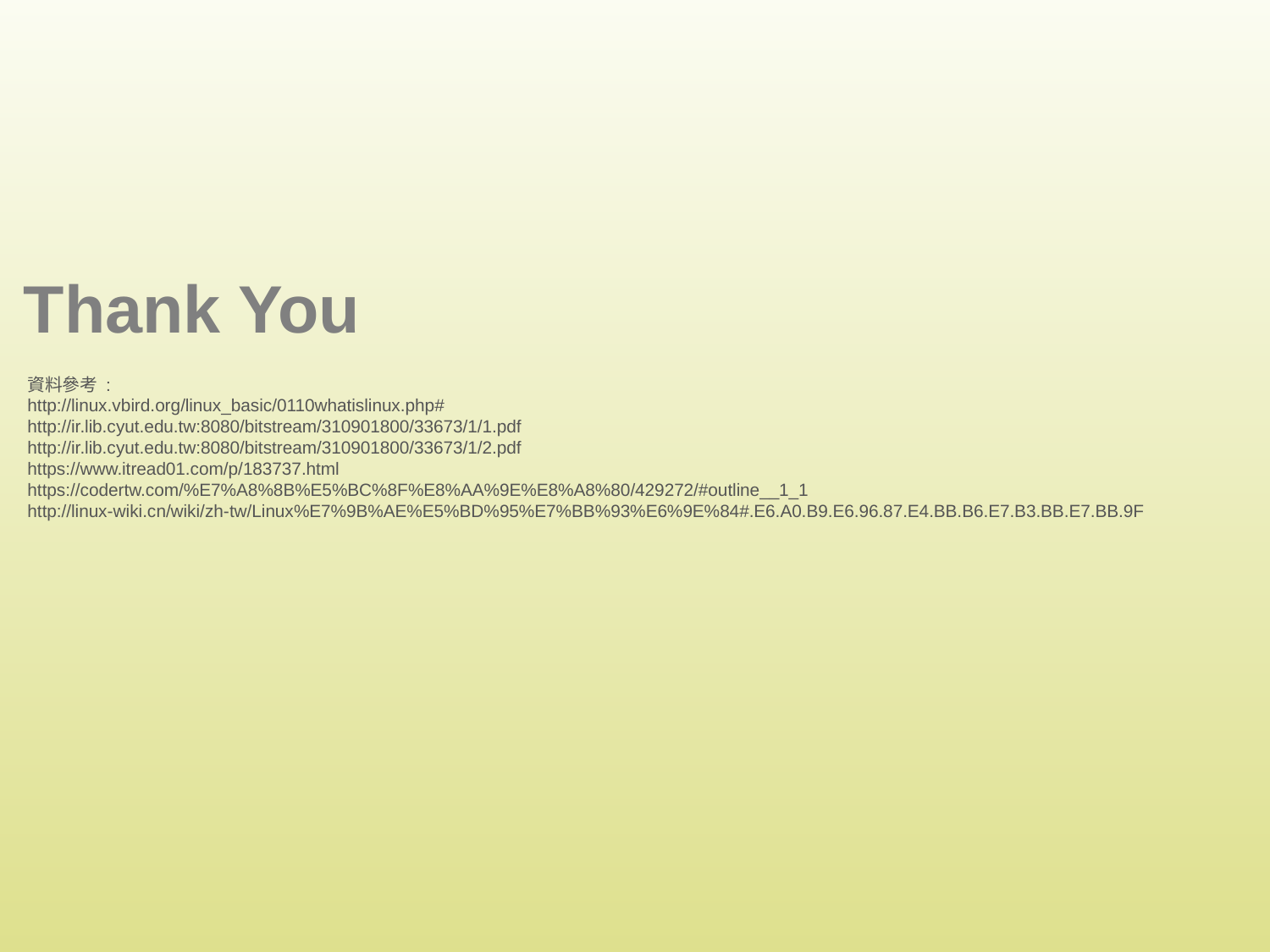

Thank You
資料參考 :
http://linux.vbird.org/linux_basic/0110whatislinux.php#
http://ir.lib.cyut.edu.tw:8080/bitstream/310901800/33673/1/1.pdf
http://ir.lib.cyut.edu.tw:8080/bitstream/310901800/33673/1/2.pdf
https://www.itread01.com/p/183737.html
https://codertw.com/%E7%A8%8B%E5%BC%8F%E8%AA%9E%E8%A8%80/429272/#outline__1_1
http://linux-wiki.cn/wiki/zh-tw/Linux%E7%9B%AE%E5%BD%95%E7%BB%93%E6%9E%84#.E6.A0.B9.E6.96.87.E4.BB.B6.E7.B3.BB.E7.BB.9F